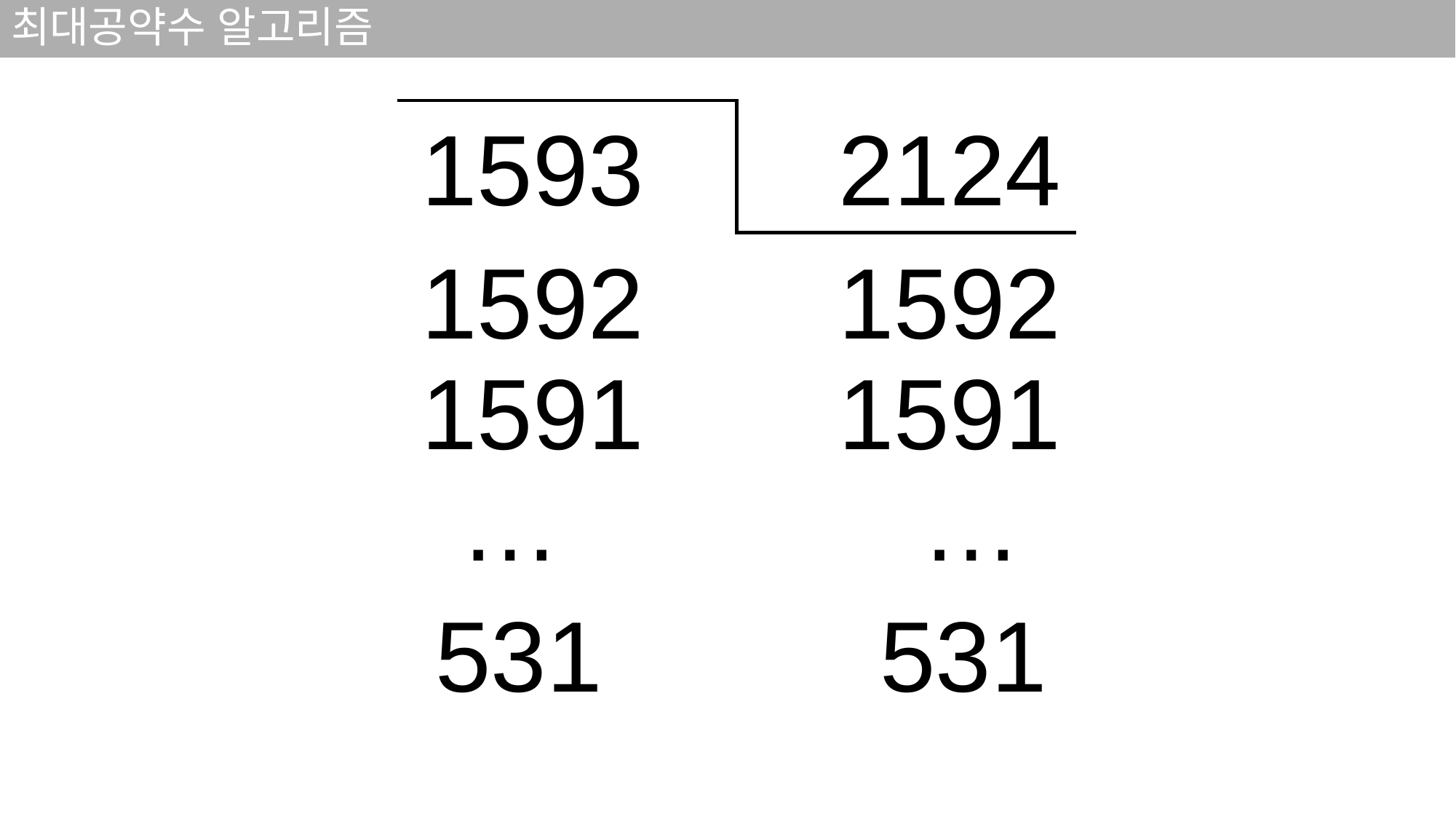

# 최대공약수 알고리즘
 1593       2124
 1592       1592
 1591       1591
 …             …
 531          531